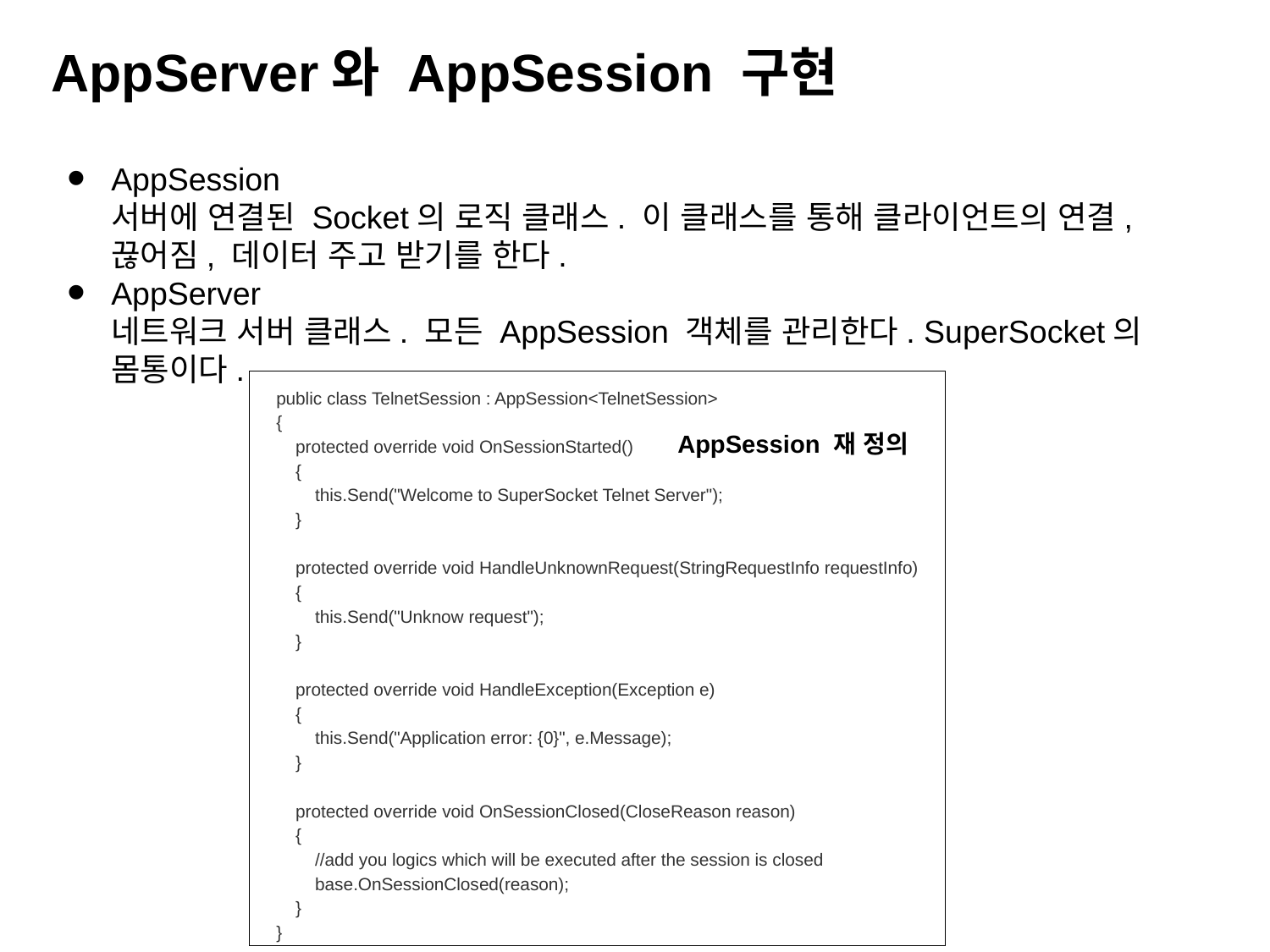

AppServer와 AppSession 구현
AppSession
서버에 연결된 Socket의 로직 클래스. 이 클래스를 통해 클라이언트의 연결,끊어짐, 데이터 주고 받기를 한다.
AppServer
네트워크 서버 클래스. 모든 AppSession 객체를 관리한다. SuperSocket의 몸통이다.
public class TelnetSession : AppSession<TelnetSession>
{
    protected override void OnSessionStarted()
    {
        this.Send("Welcome to SuperSocket Telnet Server");
    }
    protected override void HandleUnknownRequest(StringRequestInfo requestInfo)
    {
        this.Send("Unknow request");
    }
    protected override void HandleException(Exception e)
    {
        this.Send("Application error: {0}", e.Message);
    }
    protected override void OnSessionClosed(CloseReason reason)
    {
        //add you logics which will be executed after the session is closed
        base.OnSessionClosed(reason);
    }
}
AppSession 재 정의